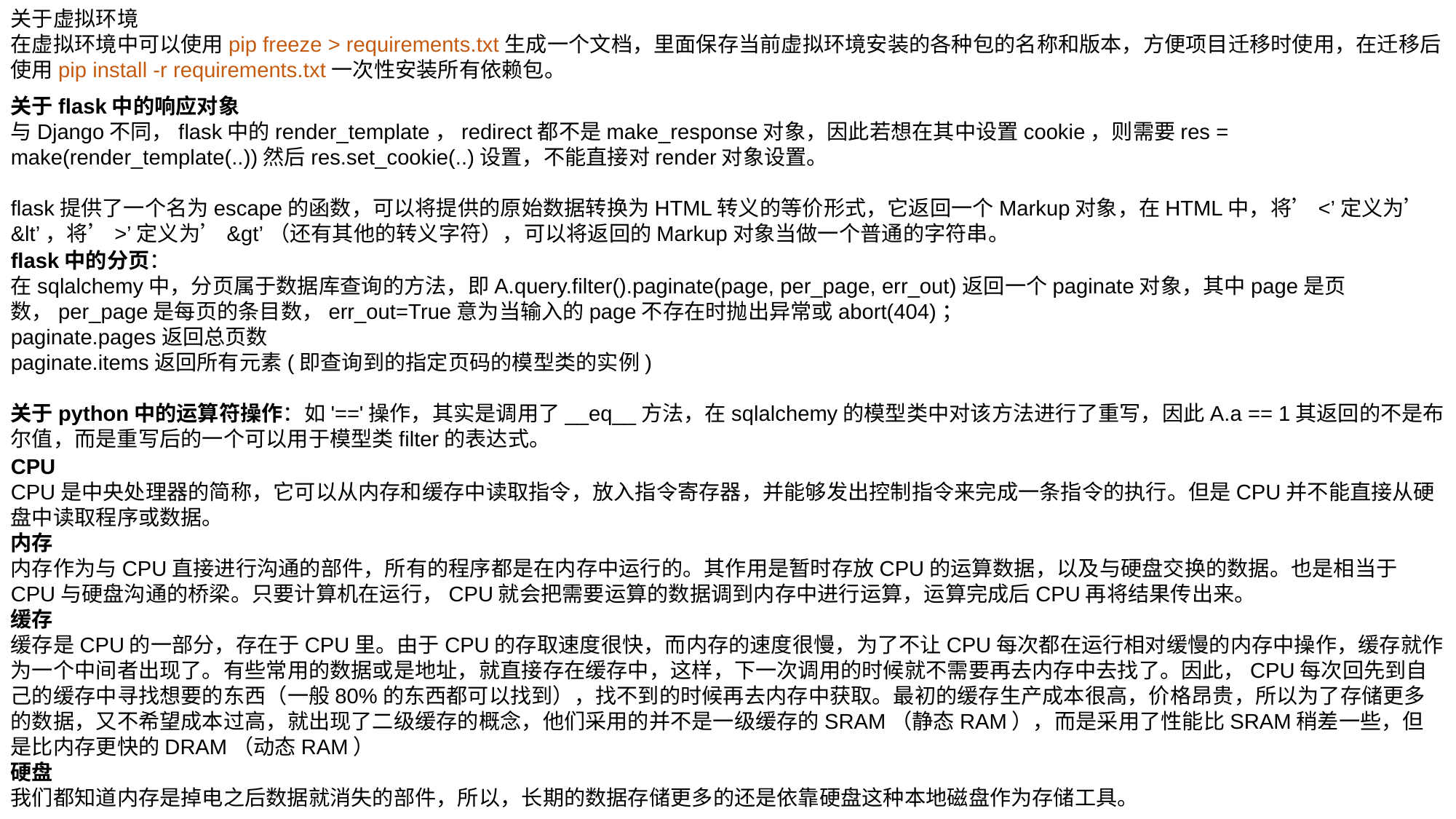

关于虚拟环境
在虚拟环境中可以使用pip freeze > requirements.txt生成一个文档，里面保存当前虚拟环境安装的各种包的名称和版本，方便项目迁移时使用，在迁移后使用pip install -r requirements.txt一次性安装所有依赖包。

关于flask中的响应对象
与Django不同，flask中的render_template，redirect都不是make_response对象，因此若想在其中设置cookie，则需要res = make(render_template(..))然后res.set_cookie(..)设置，不能直接对render对象设置。

flask提供了一个名为escape的函数，可以将提供的原始数据转换为HTML转义的等价形式，它返回一个Markup对象，在HTML中，将’<’定义为’&lt’，将’>’定义为’&gt’（还有其他的转义字符），可以将返回的Markup对象当做一个普通的字符串。
flask中的分页：
在sqlalchemy中，分页属于数据库查询的方法，即A.query.filter().paginate(page, per_page, err_out)返回一个paginate对象，其中page是页数，per_page是每页的条目数，err_out=True意为当输入的page不存在时抛出异常或abort(404)；
paginate.pages返回总页数
paginate.items返回所有元素(即查询到的指定页码的模型类的实例)

关于python中的运算符操作：如'=='操作，其实是调用了__eq__方法，在sqlalchemy的模型类中对该方法进行了重写，因此A.a == 1其返回的不是布尔值，而是重写后的一个可以用于模型类filter的表达式。
CPU
CPU是中央处理器的简称，它可以从内存和缓存中读取指令，放入指令寄存器，并能够发出控制指令来完成一条指令的执行。但是CPU并不能直接从硬盘中读取程序或数据。
内存
内存作为与CPU直接进行沟通的部件，所有的程序都是在内存中运行的。其作用是暂时存放CPU的运算数据，以及与硬盘交换的数据。也是相当于CPU与硬盘沟通的桥梁。只要计算机在运行，CPU就会把需要运算的数据调到内存中进行运算，运算完成后CPU再将结果传出来。
缓存
缓存是CPU的一部分，存在于CPU里。由于CPU的存取速度很快，而内存的速度很慢，为了不让CPU每次都在运行相对缓慢的内存中操作，缓存就作为一个中间者出现了。有些常用的数据或是地址，就直接存在缓存中，这样，下一次调用的时候就不需要再去内存中去找了。因此，CPU每次回先到自己的缓存中寻找想要的东西（一般80%的东西都可以找到），找不到的时候再去内存中获取。最初的缓存生产成本很高，价格昂贵，所以为了存储更多的数据，又不希望成本过高，就出现了二级缓存的概念，他们采用的并不是一级缓存的SRAM（静态RAM），而是采用了性能比SRAM稍差一些，但是比内存更快的DRAM（动态RAM）
硬盘
我们都知道内存是掉电之后数据就消失的部件，所以，长期的数据存储更多的还是依靠硬盘这种本地磁盘作为存储工具。